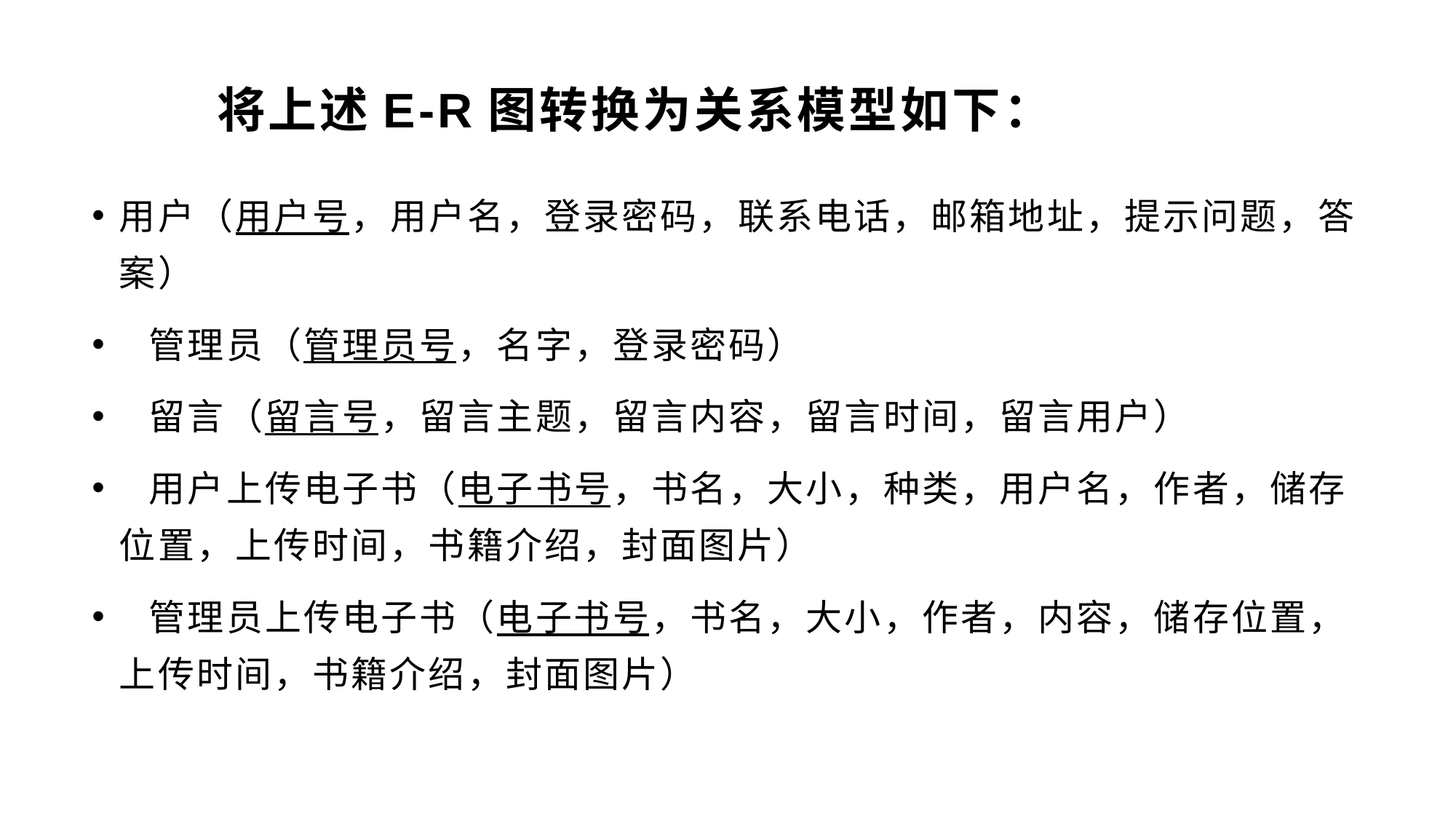

# 将上述E-R图转换为关系模型如下：
用户（用户号，用户名，登录密码，联系电话，邮箱地址，提示问题，答案）
  管理员（管理员号，名字，登录密码）
  留言（留言号，留言主题，留言内容，留言时间，留言用户）
  用户上传电子书（电子书号，书名，大小，种类，用户名，作者，储存位置，上传时间，书籍介绍，封面图片）
  管理员上传电子书（电子书号，书名，大小，作者，内容，储存位置，上传时间，书籍介绍，封面图片）